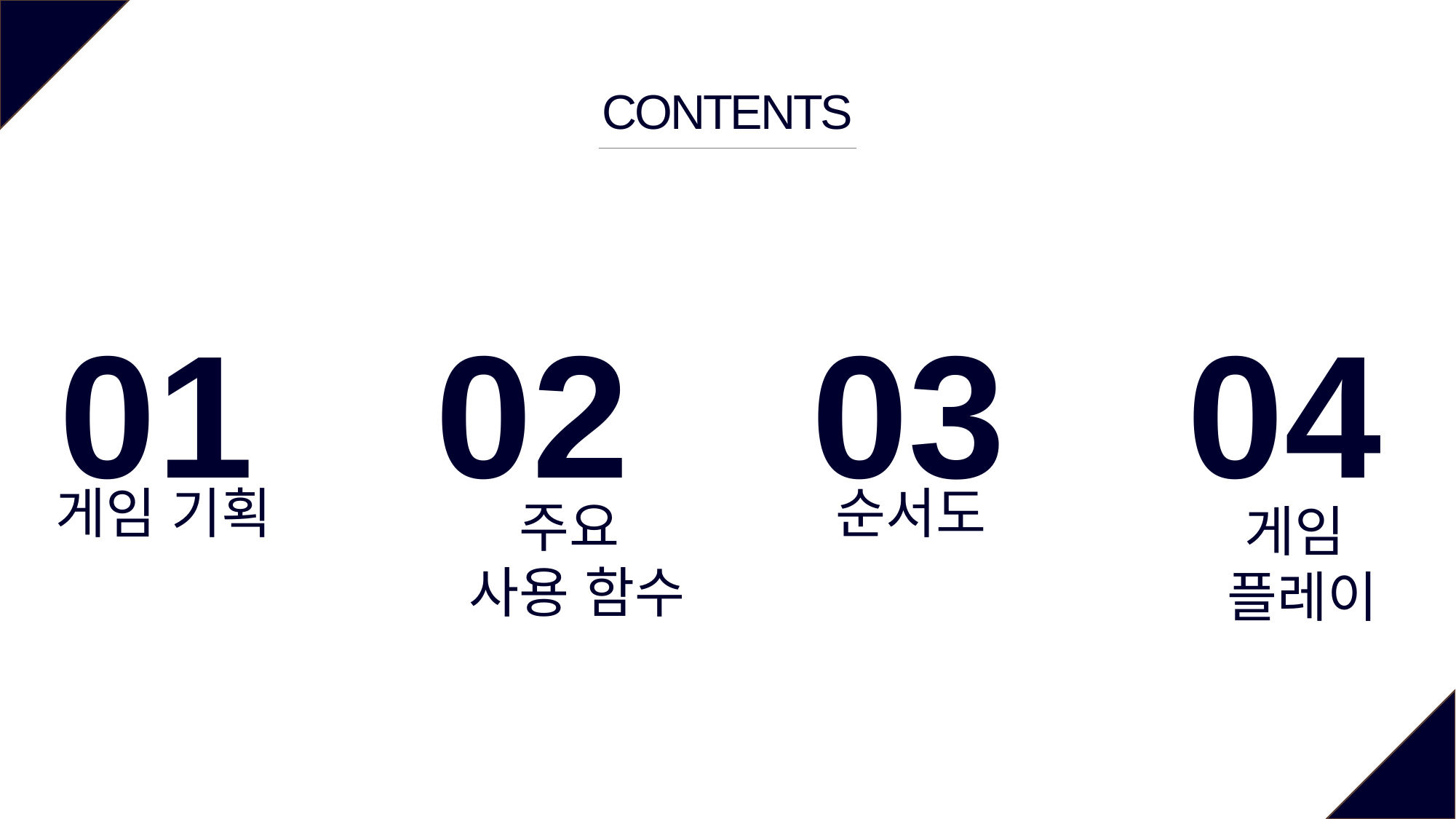

CONTENTS
01
02
03
04
게임 기획

순서도

주요
사용 함수
게임
플레이